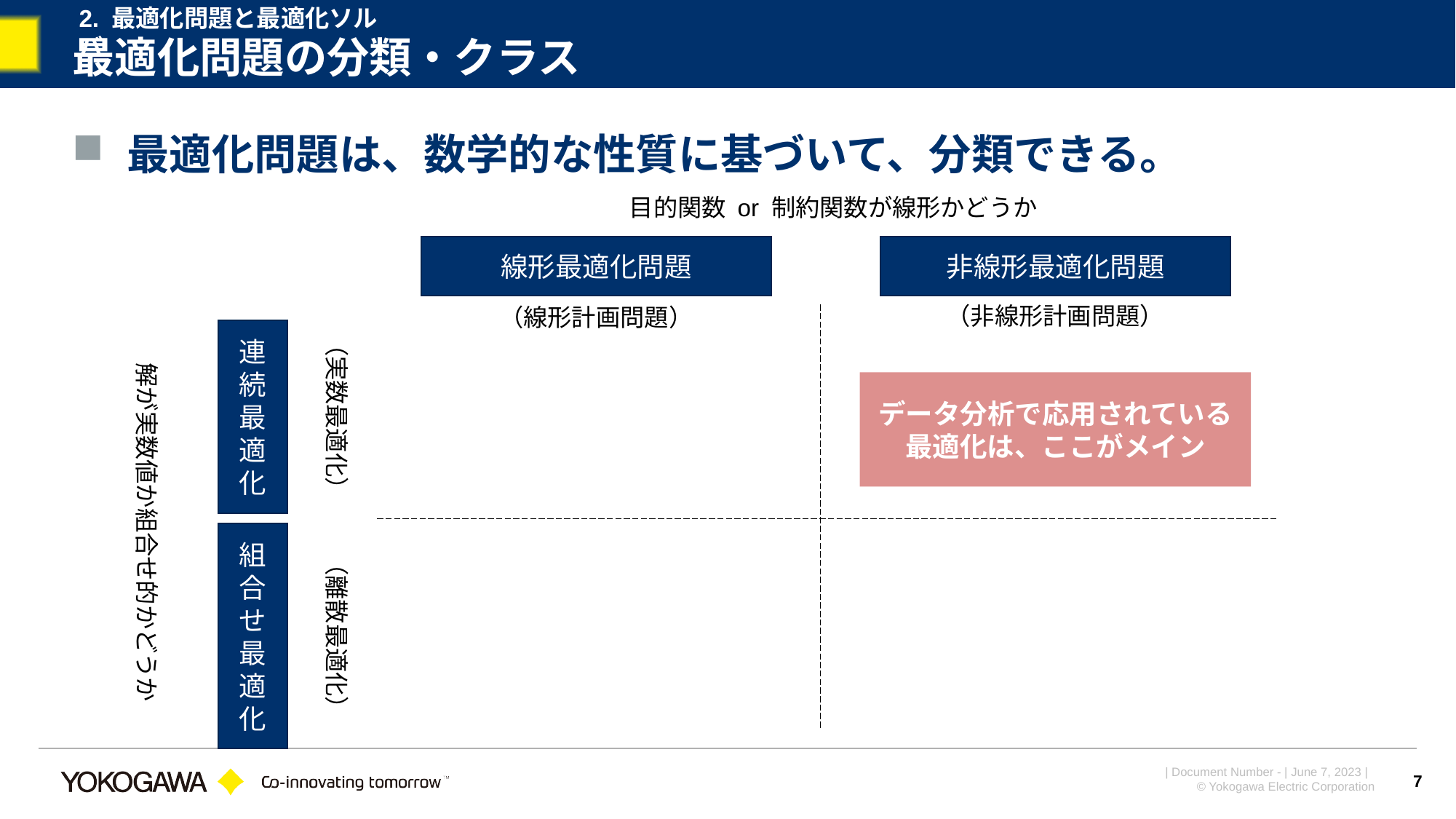

2. 最適化問題と最適化ソルバ
# 最適化問題の分類・クラス
最適化問題は、数学的な性質に基づいて、分類できる。
目的関数 or 制約関数が線形かどうか
線形最適化問題
非線形最適化問題
（非線形計画問題）
（線形計画問題）
（実数最適化）
連続最適化
解が実数値か組合せ的かどうか
データ分析で応用されている
最適化は、ここがメイン
組合せ最適化
（離散最適化）
7